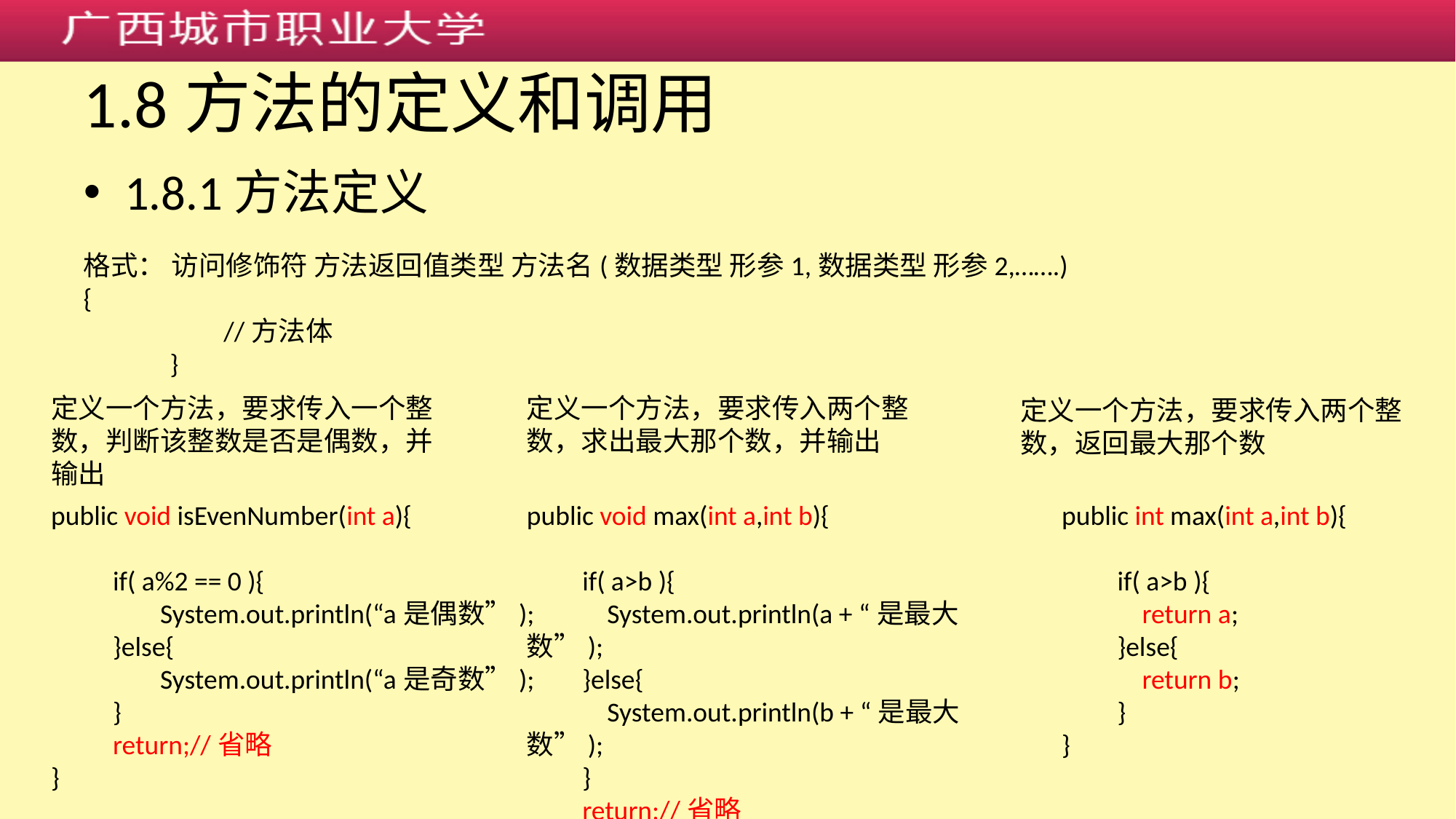

# 1.8方法的定义和调用
1.8.1方法定义

格式： 访问修饰符 方法返回值类型 方法名(数据类型 形参1,数据类型 形参2,…….){
	     //方法体
              }
定义一个方法，要求传入一个整数，判断该整数是否是偶数，并输出
定义一个方法，要求传入两个整数，求出最大那个数，并输出
定义一个方法，要求传入两个整数，返回最大那个数
public void isEvenNumber(int a){

          if( a%2 == 0 ){
	System.out.println(“a是偶数”);
          }else{
	System.out.println(“a是奇数”);
          }
          return;//省略
}
public void max(int a,int b){

         if( a>b ){
             System.out.println(a + “是最大数”);
         }else{
             System.out.println(b + “是最大数”);
         }
         return;//省略
}
public int max(int a,int b){

         if( a>b ){
             return a;
         }else{
             return b;
         }
}